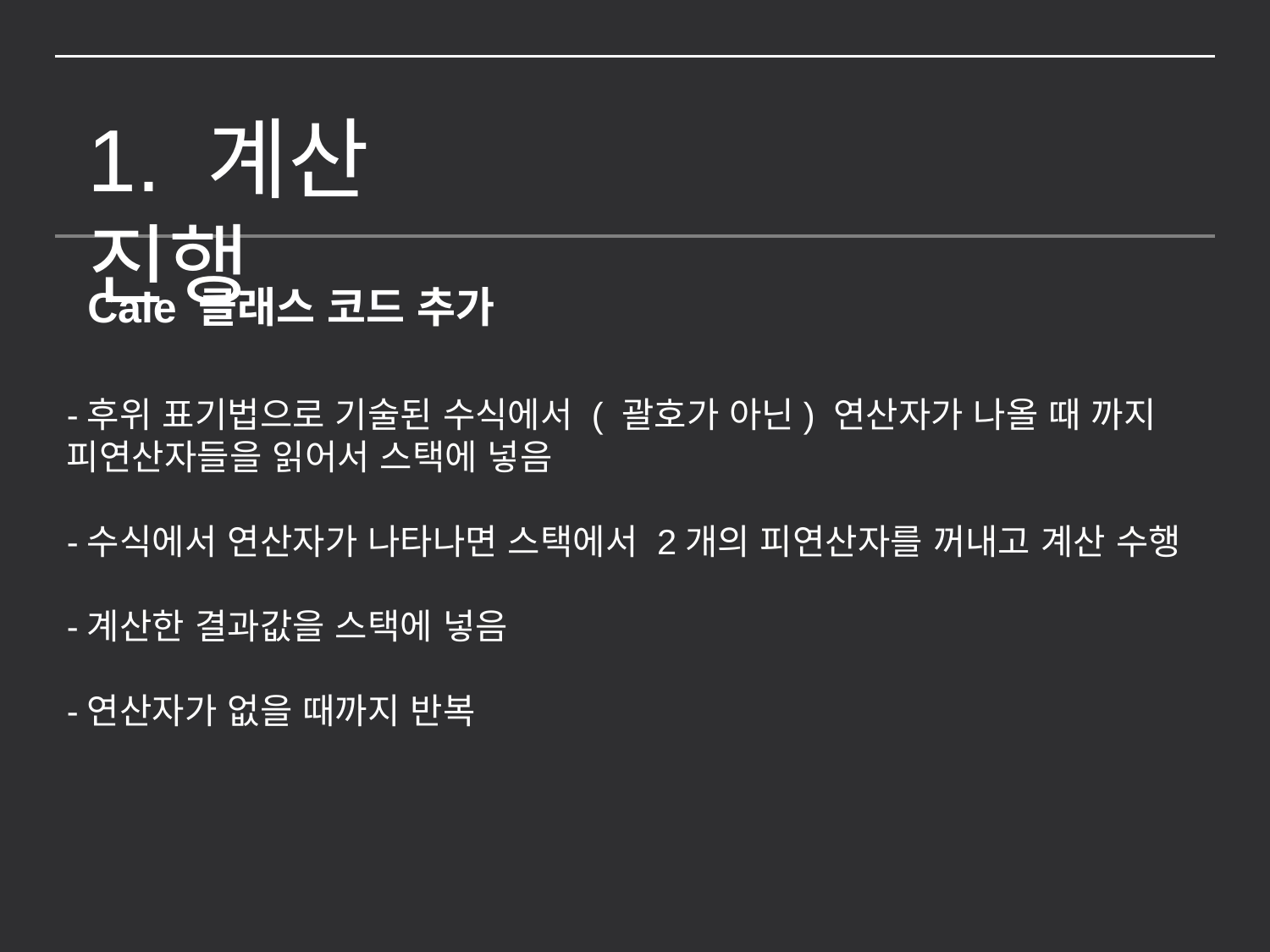

1. 계산 진행
Cale 클래스 코드 추가
-후위 표기법으로 기술된 수식에서 ( 괄호가 아닌) 연산자가 나올 때 까지 피연산자들을 읽어서 스택에 넣음

-수식에서 연산자가 나타나면 스택에서 2개의 피연산자를 꺼내고 계산 수행

-계산한 결과값을 스택에 넣음

-연산자가 없을 때까지 반복